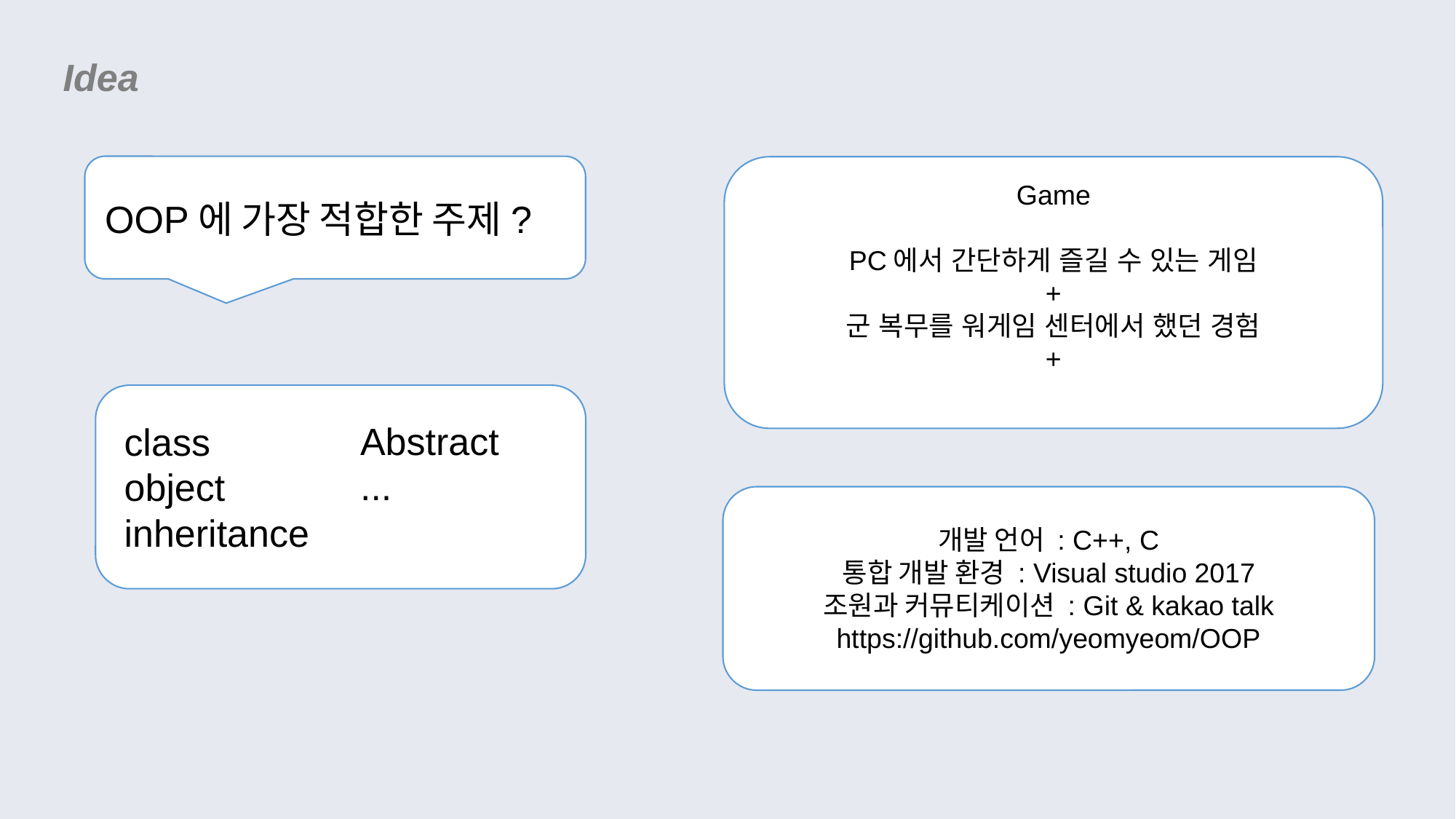

Idea

Game

PC에서 간단하게 즐길 수 있는 게임
+
군 복무를 워게임 센터에서 했던 경험
+

OOP에 가장 적합한 주제?

Abstract
...
class
object
inheritance

개발 언어 : C++, C
통합 개발 환경 : Visual studio 2017
조원과 커뮤티케이션 : Git & kakao talk
https://github.com/yeomyeom/OOP